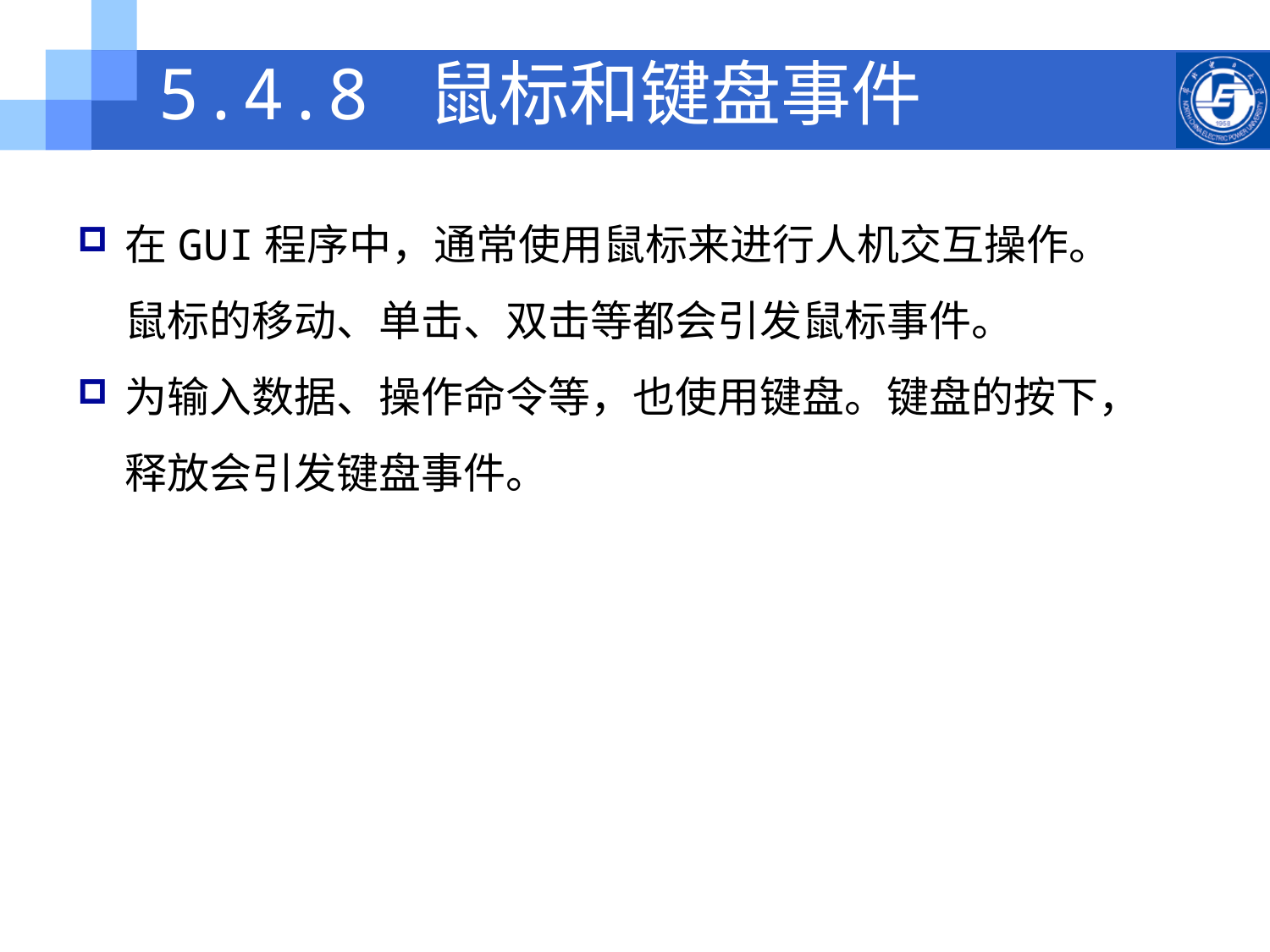

# 5.4.8 鼠标和键盘事件
在GUI程序中，通常使用鼠标来进行人机交互操作。鼠标的移动、单击、双击等都会引发鼠标事件。
为输入数据、操作命令等，也使用键盘。键盘的按下，释放会引发键盘事件。